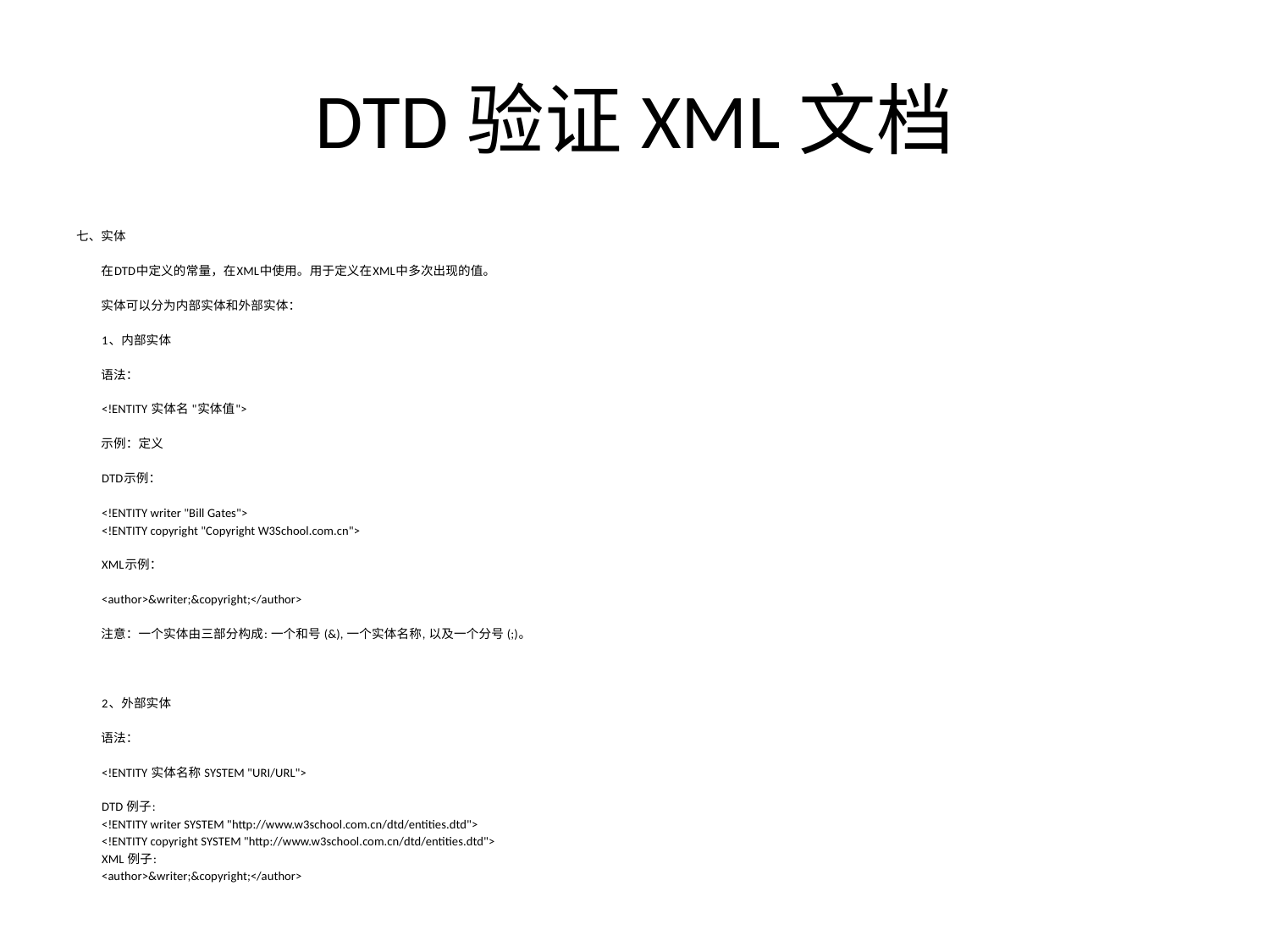

# DTD验证XML文档
七、实体

　　在DTD中定义的常量，在XML中使用。用于定义在XML中多次出现的值。

　　实体可以分为内部实体和外部实体：

　　1、内部实体

　　语法：

　　<!ENTITY 实体名 "实体值">

　　示例：定义

　　DTD示例：

　　<!ENTITY writer "Bill Gates">
　　<!ENTITY copyright "Copyright W3School.com.cn">

　　XML示例：

　　<author>&writer;&copyright;</author>

　　注意：一个实体由三部分构成: 一个和号 (&), 一个实体名称, 以及一个分号 (;)。

　　2、外部实体

　　语法：

　　<!ENTITY 实体名称 SYSTEM "URI/URL">

　　DTD 例子:
　　<!ENTITY writer SYSTEM "http://www.w3school.com.cn/dtd/entities.dtd">
　　<!ENTITY copyright SYSTEM "http://www.w3school.com.cn/dtd/entities.dtd">
　　XML 例子:
　　<author>&writer;&copyright;</author>